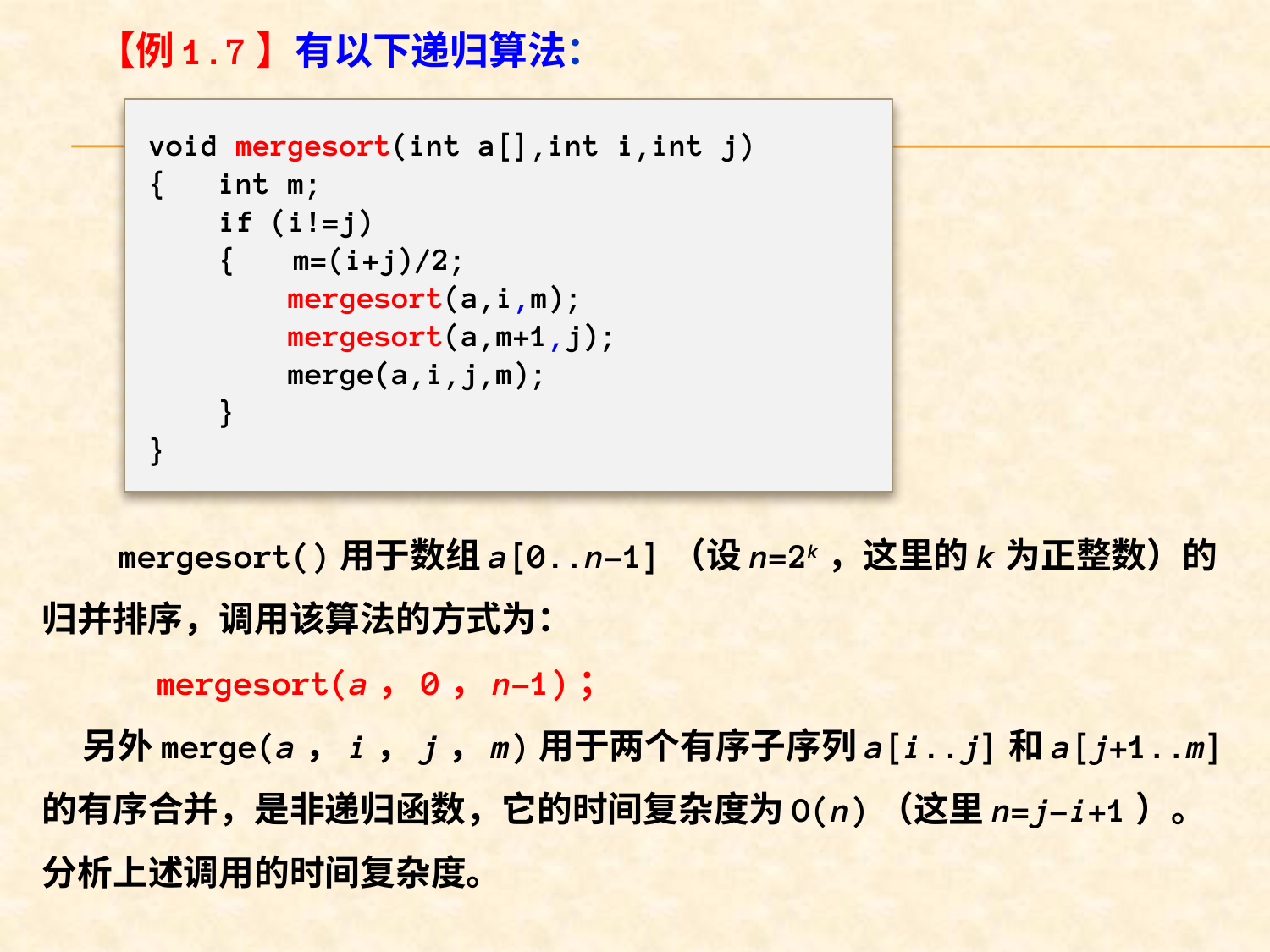

【例1.7】有以下递归算法：
void mergesort(int a[],int i,int j)
{   int m;
    if (i!=j)
    {	 m=(i+j)/2;
        mergesort(a,i,m);
        mergesort(a,m+1,j);
        merge(a,i,j,m);
    }
}
    mergesort()用于数组a[0..n-1]（设n=2k，这里的k为正整数）的归并排序，调用该算法的方式为：
      mergesort(a，0，n-1)；
    另外merge(a，i，j，m)用于两个有序子序列a[i..j]和a[j+1..m]的有序合并，是非递归函数，它的时间复杂度为O(n)（这里n=j-i+1）。分析上述调用的时间复杂度。